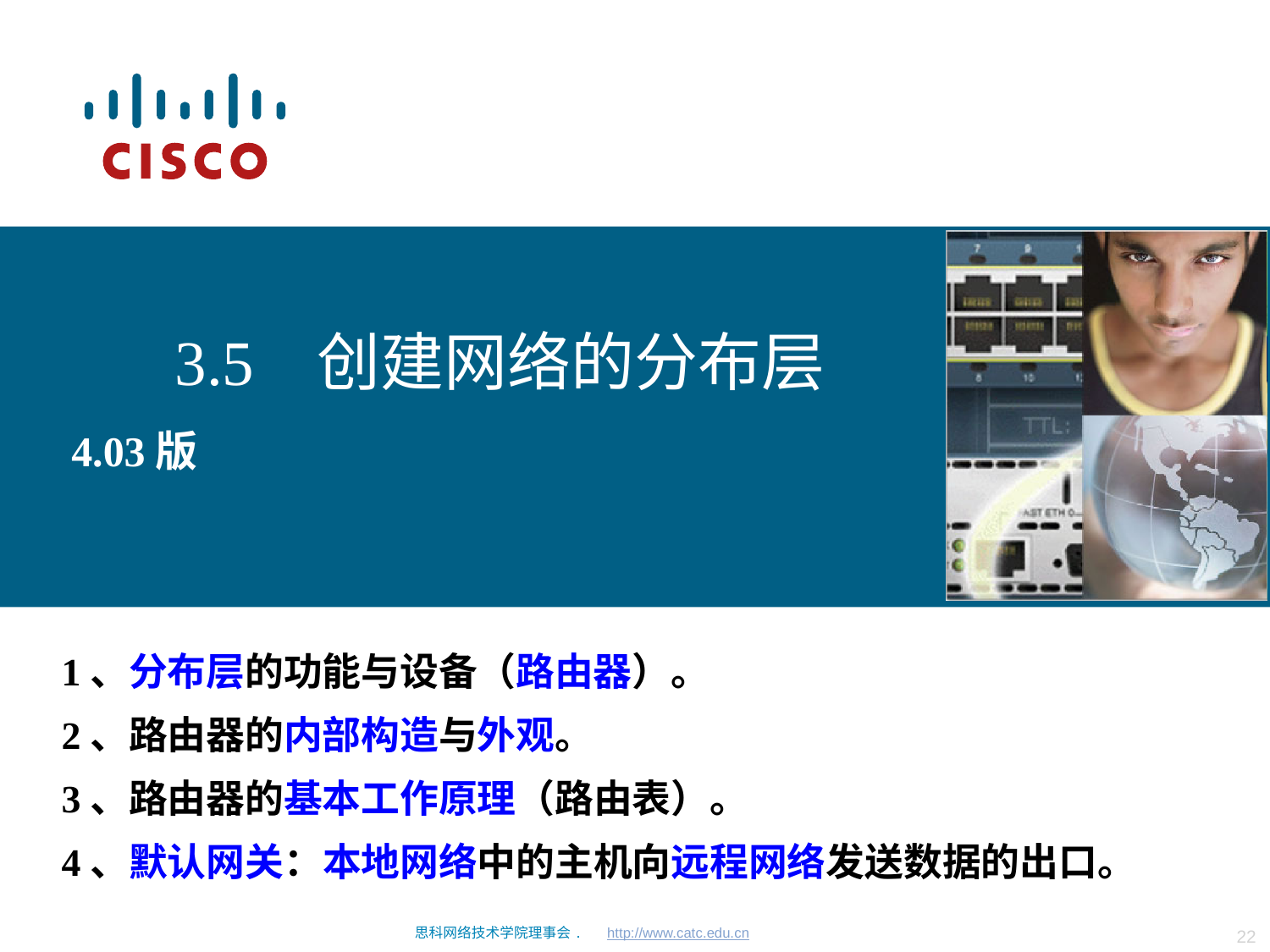

3.5   创建网络的分布层
4.03版
1、分布层的功能与设备（路由器）。
2、路由器的内部构造与外观。
3、路由器的基本工作原理（路由表）。
4、默认网关：本地网络中的主机向远程网络发送数据的出口。